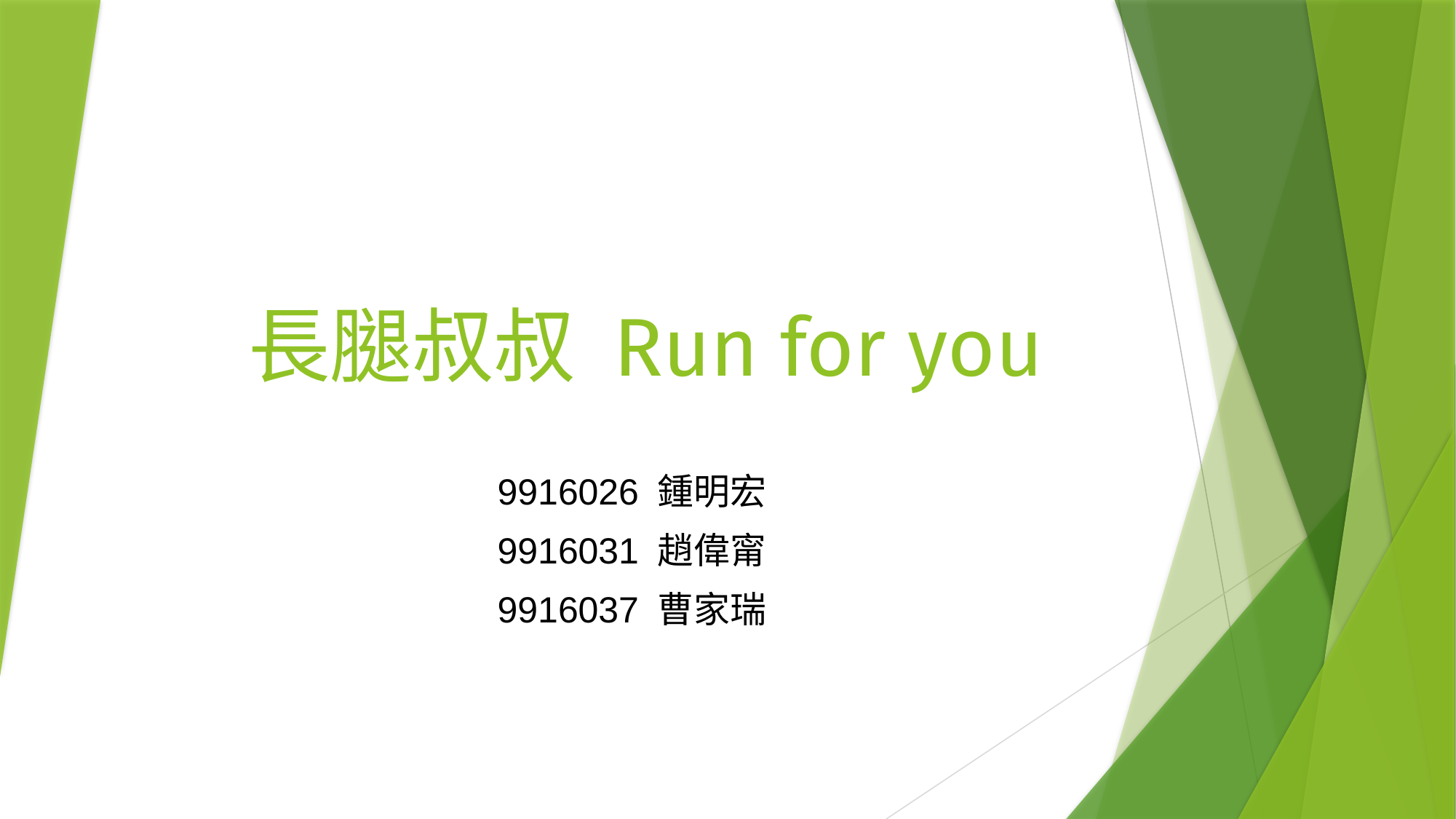

# 長腿叔叔 Run for you
9916026 鍾明宏
9916031 趙偉甯
9916037 曹家瑞